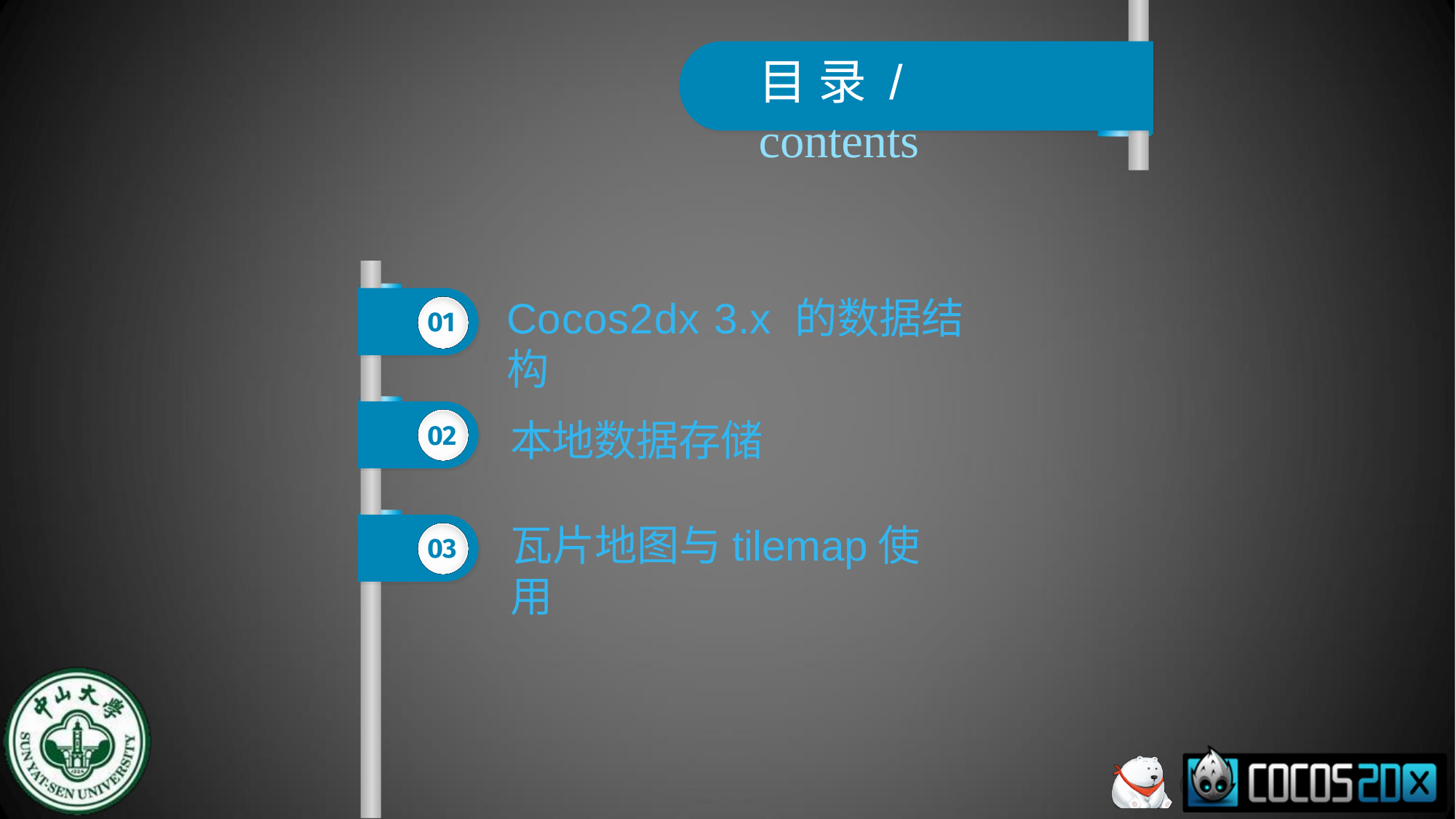

# 目 录 / contents

Cocos2dx 3.x 的数据结构

01

本地数据存储
02

瓦片地图与tilemap使用

03